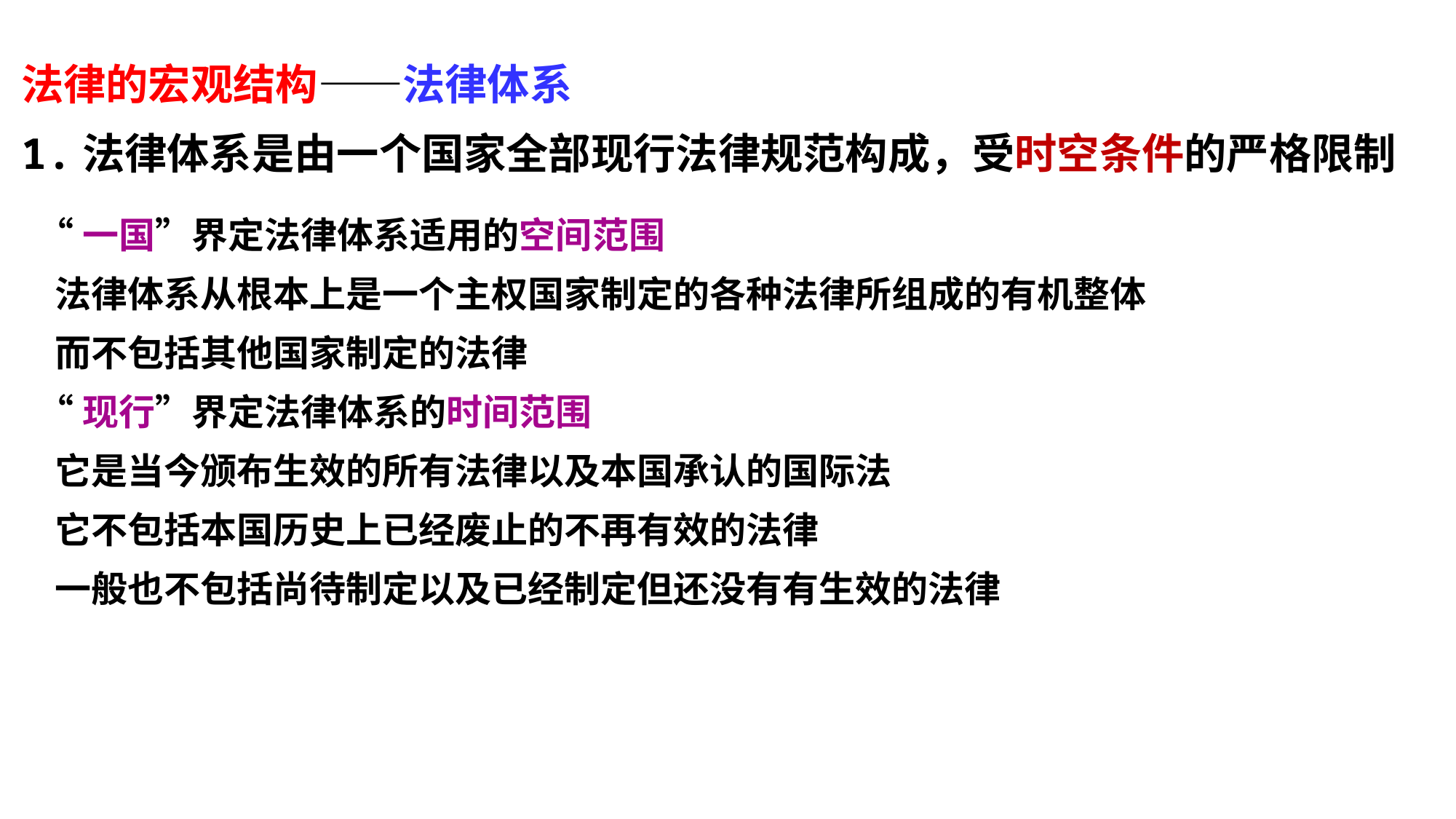

法律的宏观结构——法律体系
1.法律体系是由一个国家全部现行法律规范构成，受时空条件的严格限制

  “一国”界定法律体系适用的空间范围
   法律体系从根本上是一个主权国家制定的各种法律所组成的有机整体
   而不包括其他国家制定的法律
  “现行”界定法律体系的时间范围
   它是当今颁布生效的所有法律以及本国承认的国际法
   它不包括本国历史上已经废止的不再有效的法律
   一般也不包括尚待制定以及已经制定但还没有有生效的法律